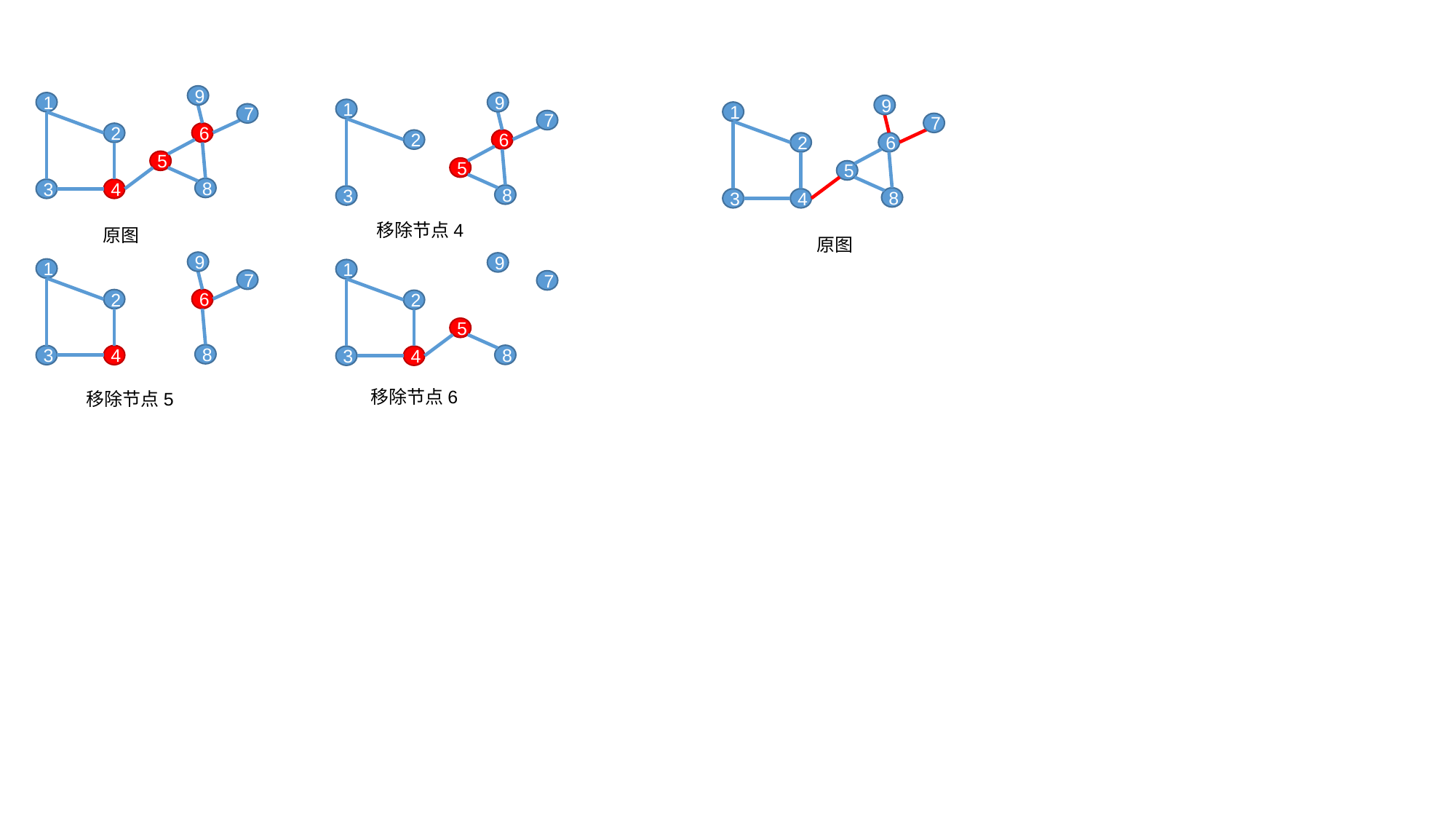

9
1
7
6
2
5
8
3
4
原图
9
1
7
6
2
5
8
3
移除节点4
9
1
7
6
2
5
8
3
4
原图
9
1
7
6
2
8
3
4
移除节点5
9
1
7
2
5
8
3
4
移除节点6